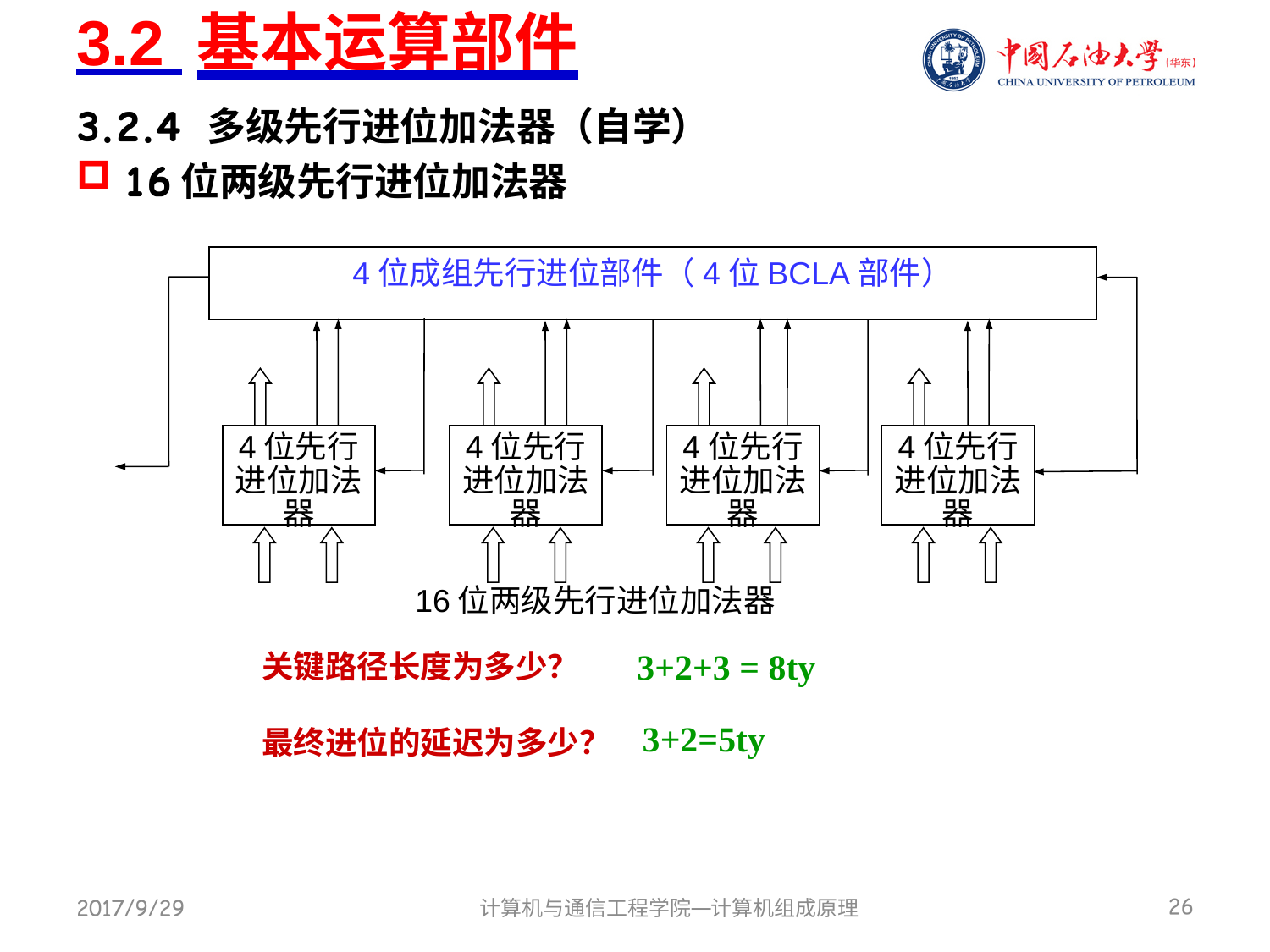

# 3.2 基本运算部件
3.2.4 多级先行进位加法器（自学）
16位两级先行进位加法器

4位成组先行进位部件（4位BCLA部件）

4位先行进位加法器
4位先行进位加法器
4位先行进位加法器
4位先行进位加法器

16位两级先行进位加法器
3+2+3 = 8ty
关键路径长度为多少？

最终进位的延迟为多少？
3+2=5ty
2017/9/29
计算机与通信工程学院—计算机组成原理
26